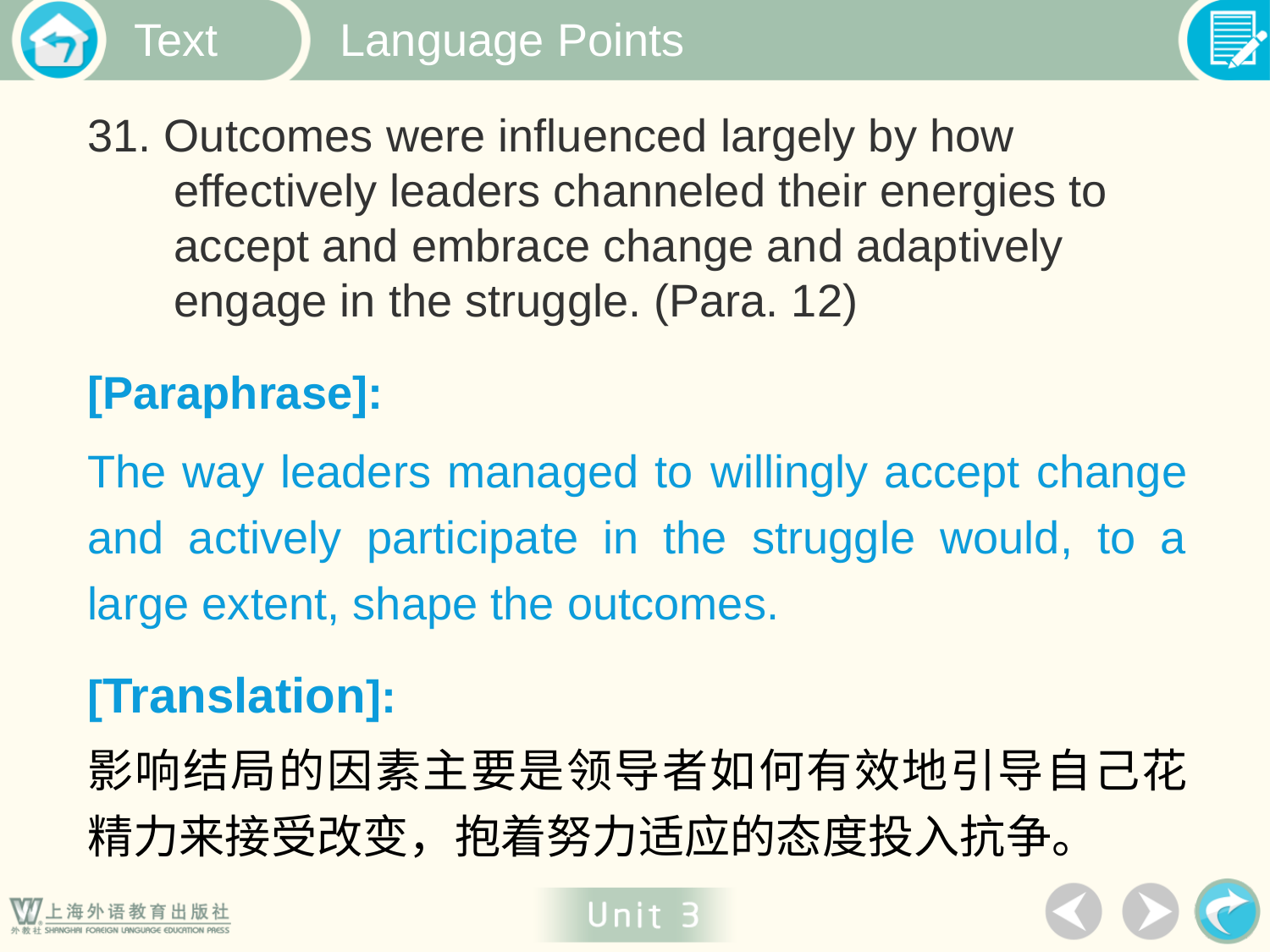

Language Points
31. Outcomes were influenced largely by how effectively leaders channeled their energies to accept and embrace change and adaptively engage in the struggle. (Para. 12)

[Paraphrase]:
The way leaders managed to willingly accept change and actively participate in the struggle would, to a large extent, shape the outcomes.
[Translation]:
影响结局的因素主要是领导者如何有效地引导自己花精力来接受改变，抱着努力适应的态度投入抗争。